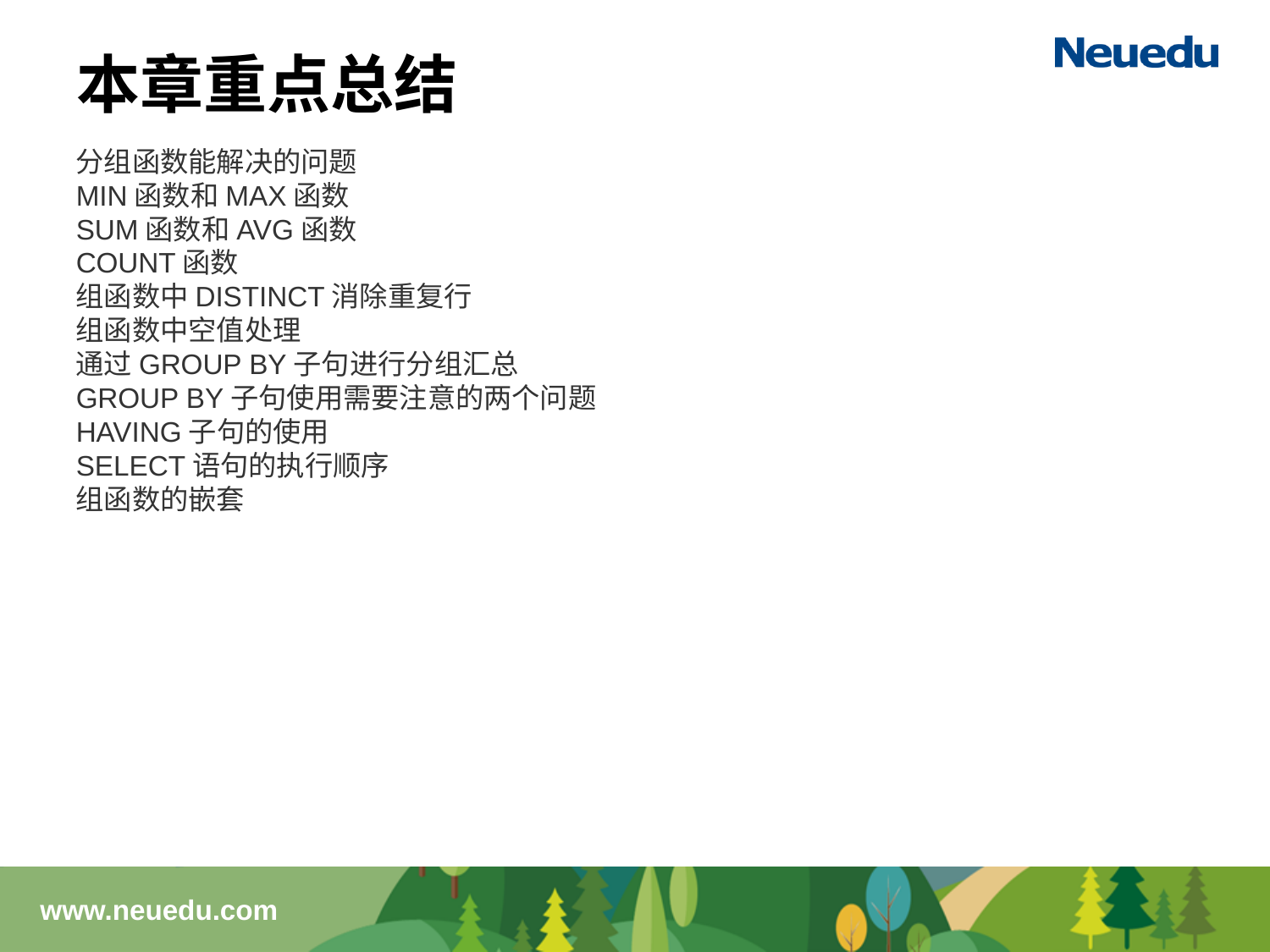

本章重点总结
分组函数能解决的问题
MIN函数和MAX函数
SUM函数和AVG函数
COUNT函数
组函数中DISTINCT消除重复行
组函数中空值处理
通过GROUP BY子句进行分组汇总
GROUP BY子句使用需要注意的两个问题
HAVING子句的使用
SELECT语句的执行顺序
组函数的嵌套